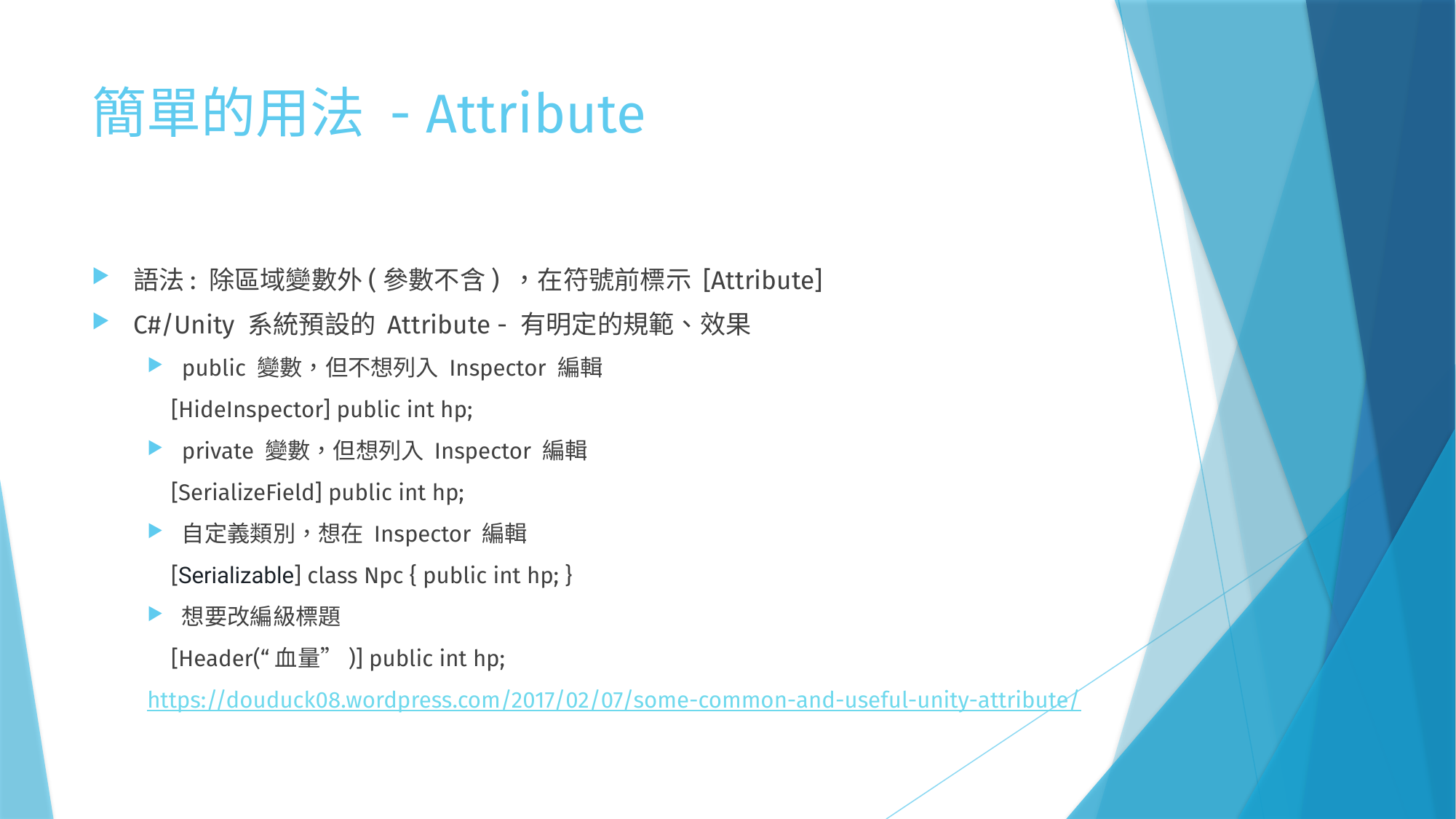

# 簡單的用法 - Attribute
語法: 除區域變數外(參數不含) ，在符號前標示 [Attribute]
C#/Unity 系統預設的 Attribute - 有明定的規範、效果
public 變數，但不想列入 Inspector 編輯
    [HideInspector] public int hp;
private 變數，但想列入 Inspector 編輯
    [SerializeField] public int hp;
自定義類別，想在 Inspector 編輯
    [Serializable] class Npc { public int hp; }
想要改編級標題
    [Header(“血量”)] public int hp;
https://douduck08.wordpress.com/2017/02/07/some-common-and-useful-unity-attribute/